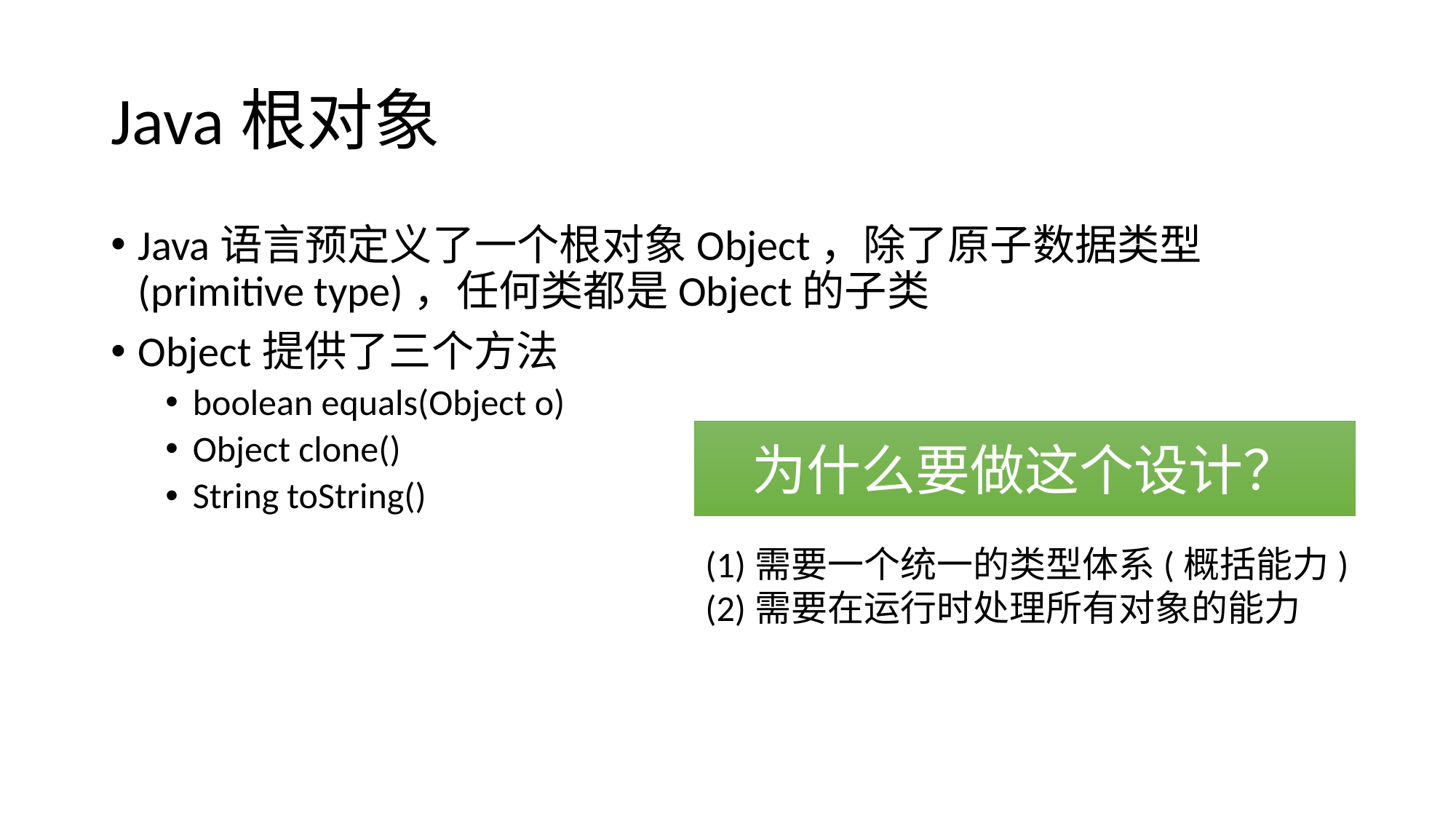

# Java根对象
Java语言预定义了一个根对象Object，除了原子数据类型(primitive type)，任何类都是Object的子类
Object提供了三个方法
boolean equals(Object o)
Object clone()
String toString()
为什么要做这个设计？
(1)需要一个统一的类型体系(概括能力)
(2)需要在运行时处理所有对象的能力